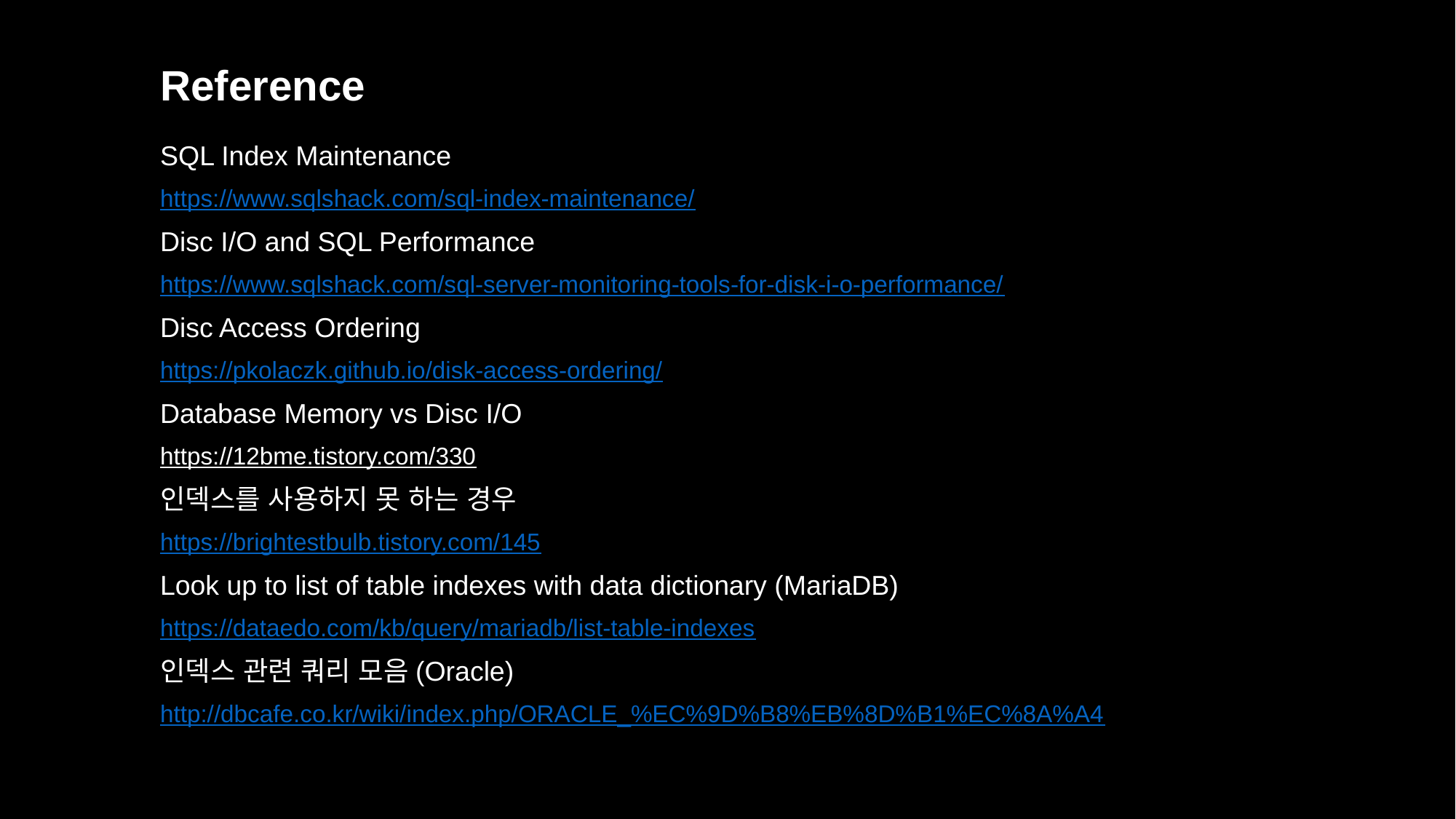

Reference

SQL Index Maintenance
https://www.sqlshack.com/sql-index-maintenance/
Disc I/O and SQL Performance
https://www.sqlshack.com/sql-server-monitoring-tools-for-disk-i-o-performance/
Disc Access Ordering
https://pkolaczk.github.io/disk-access-ordering/
Database Memory vs Disc I/O
https://12bme.tistory.com/330
인덱스를 사용하지 못 하는 경우
https://brightestbulb.tistory.com/145
Look up to list of table indexes with data dictionary (MariaDB)
https://dataedo.com/kb/query/mariadb/list-table-indexes
인덱스 관련 쿼리 모음(Oracle)
http://dbcafe.co.kr/wiki/index.php/ORACLE_%EC%9D%B8%EB%8D%B1%EC%8A%A4